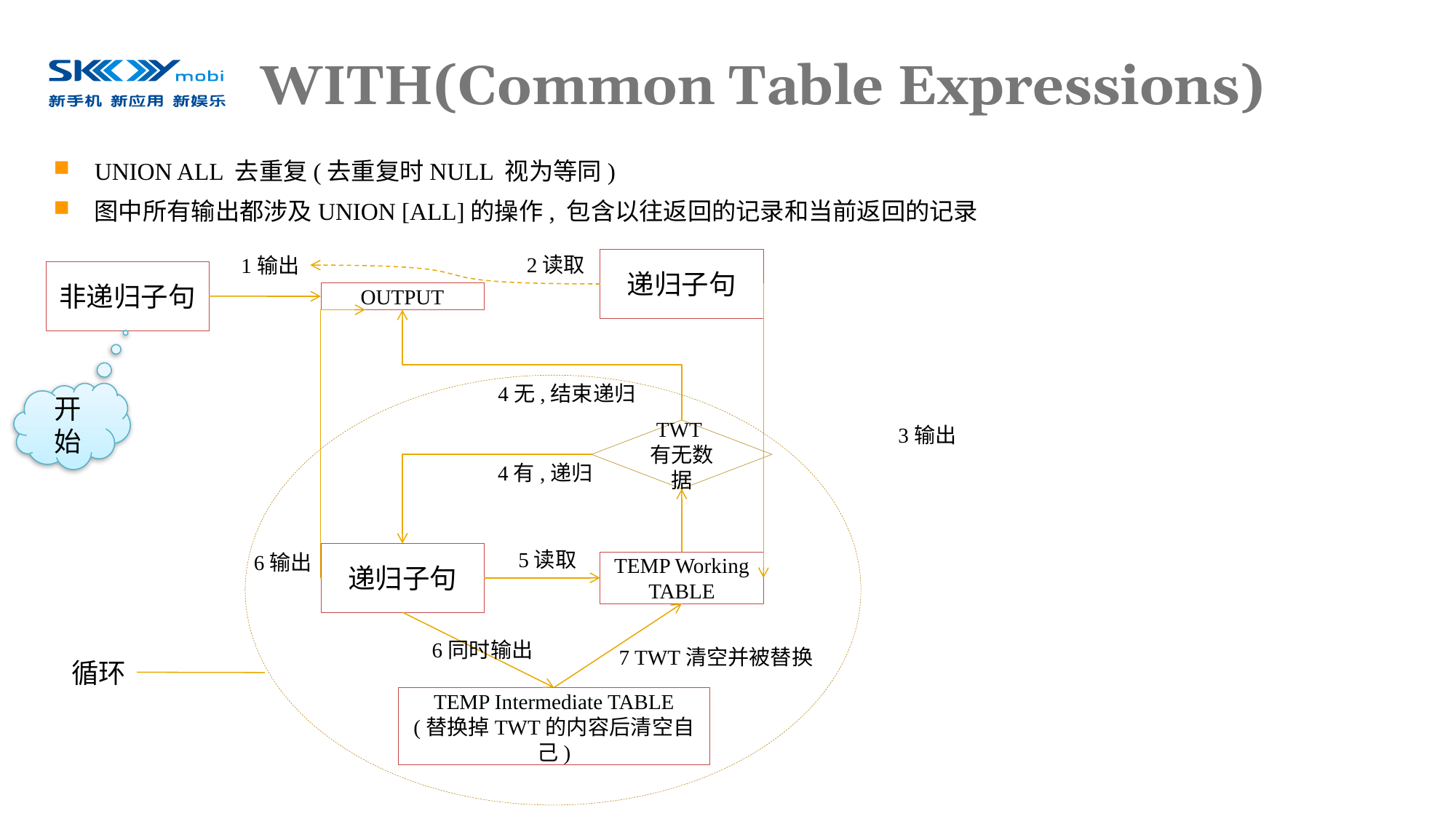

# WITH(Common Table Expressions)
UNION ALL 去重复(去重复时NULL 视为等同)
图中所有输出都涉及UNION [ALL]的操作, 包含以往返回的记录和当前返回的记录
2读取
1输出
递归子句
非递归子句
OUTPUT

4无,结束递归
开始
3输出
TWT有无数据
4有,递归
5读取
6输出
递归子句
TEMP Working TABLE
6同时输出
7 TWT清空并被替换
循环
TEMP Intermediate TABLE
(替换掉TWT的内容后清空自己)